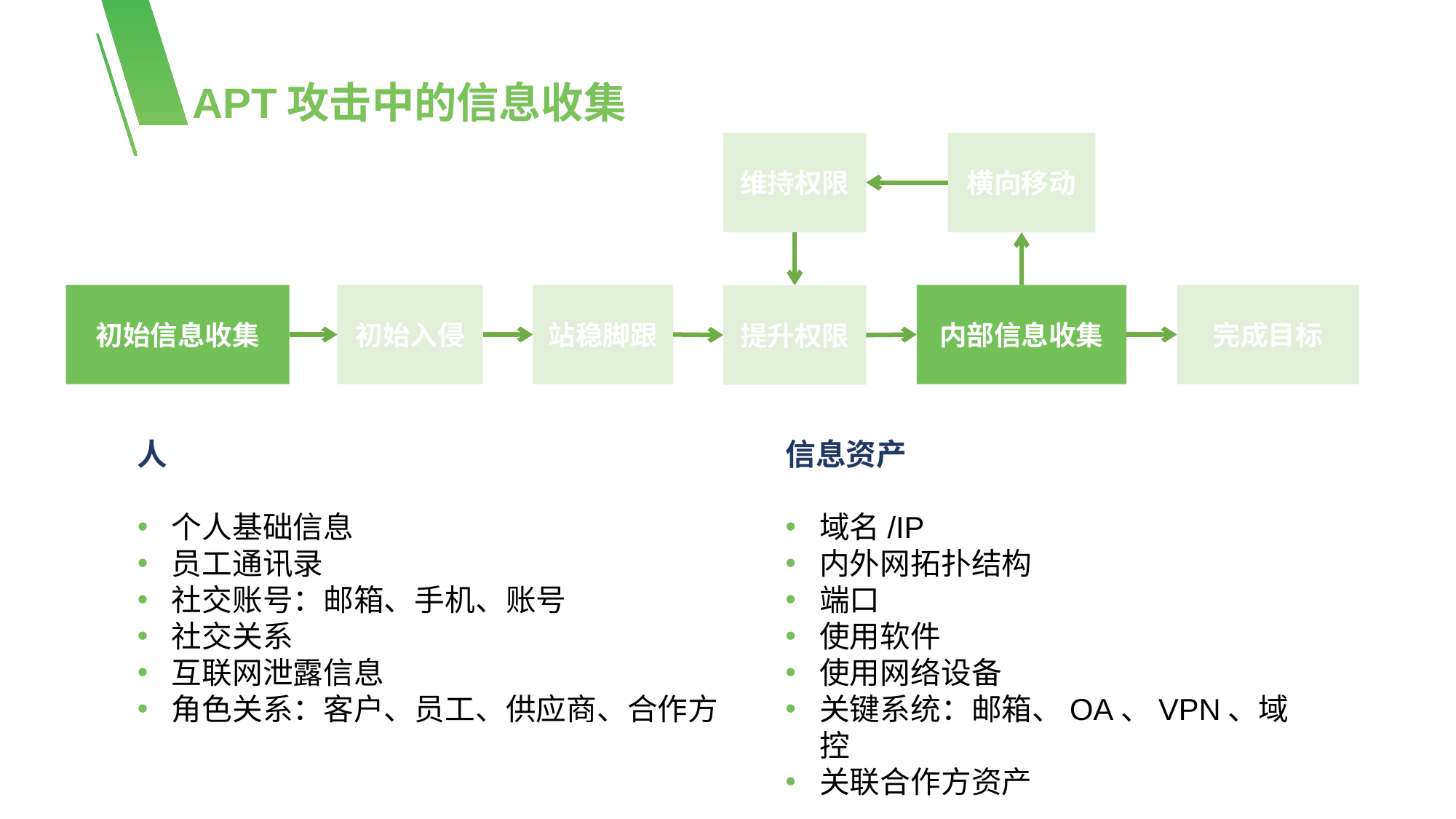

APT攻击中的信息收集
维持权限
横向移动
初始信息收集
初始入侵
站稳脚跟
内部信息收集
完成目标
提升权限
人

个人基础信息
员工通讯录
社交账号：邮箱、手机、账号
社交关系
互联网泄露信息
角色关系：客户、员工、供应商、合作方
信息资产

域名/IP
内外网拓扑结构
端口
使用软件
使用网络设备
关键系统：邮箱、OA、VPN、域控
关联合作方资产